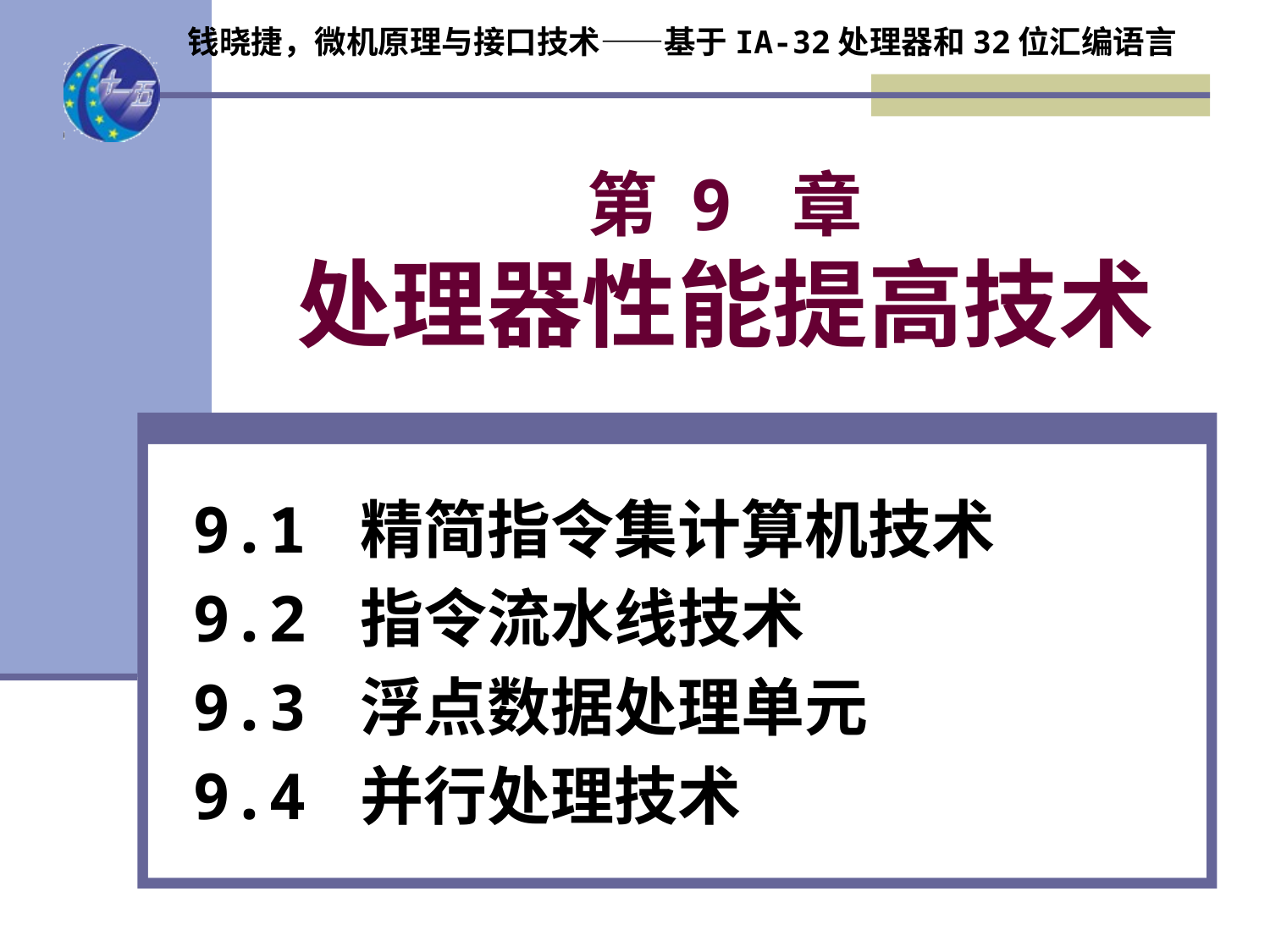

# 第 9 章 处理器性能提高技术
9.1 精简指令集计算机技术
9.2 指令流水线技术
9.3 浮点数据处理单元
9.4 并行处理技术